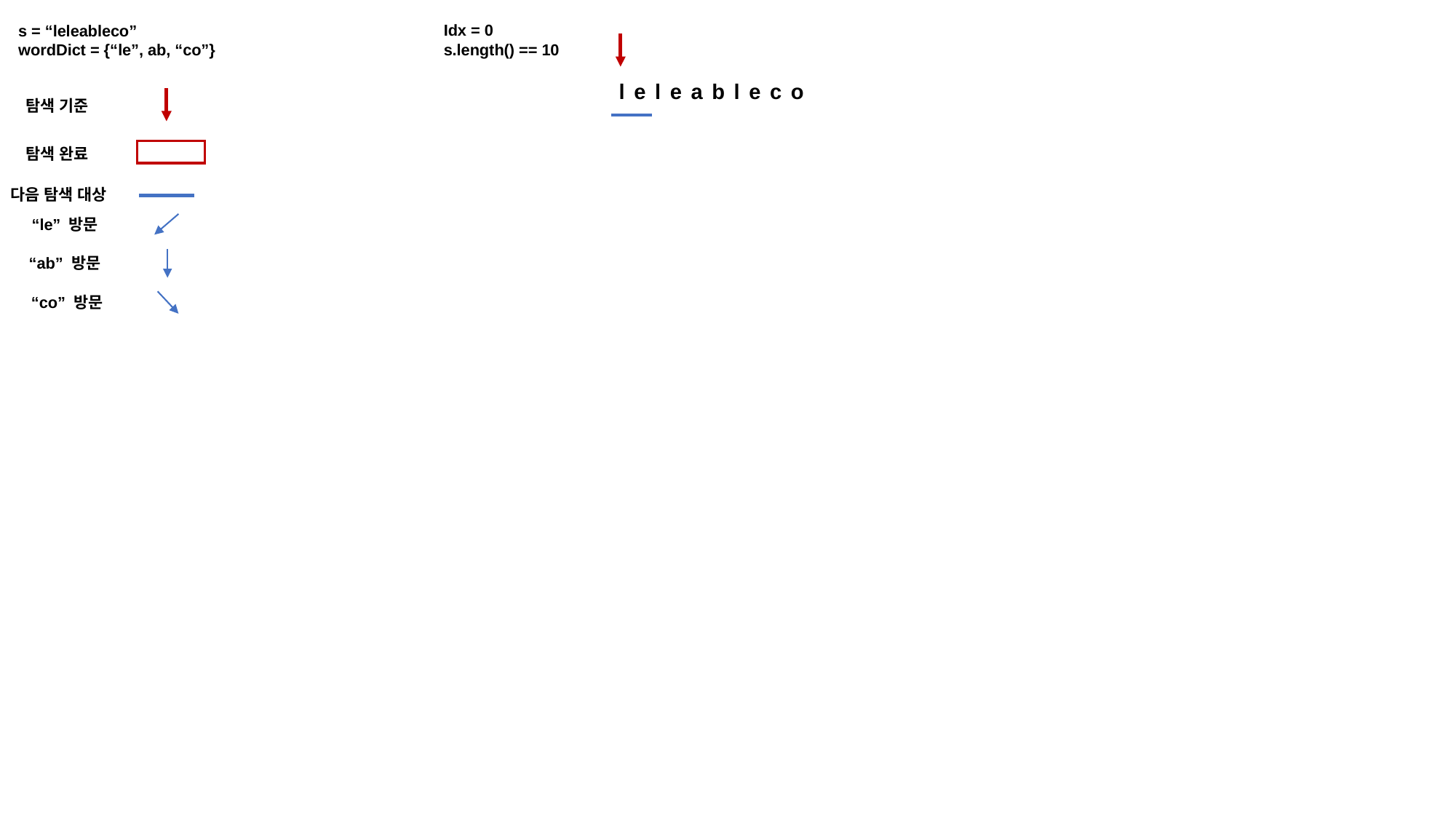

Idx = 0
s.length() == 10
s = “leleableco”
wordDict = {“le”, ab, “co”}
leleableco
탐색 기준
탐색 완료

다음 탐색 대상
“le” 방문
“ab” 방문
“co” 방문